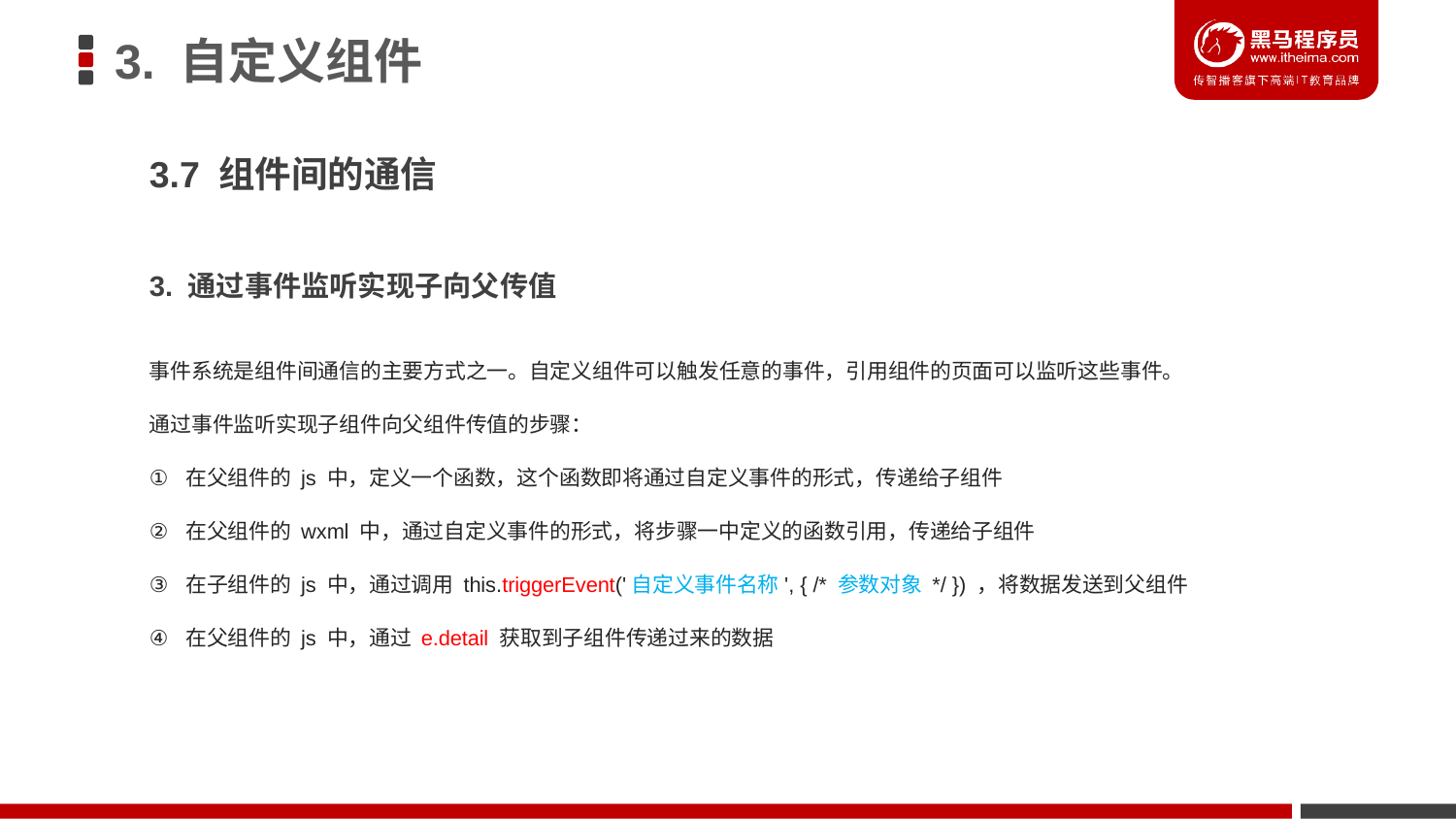

# 3. 自定义组件
3.7 组件间的通信
3. 通过事件监听实现子向父传值
事件系统是组件间通信的主要方式之一。自定义组件可以触发任意的事件，引用组件的页面可以监听这些事件。
通过事件监听实现子组件向父组件传值的步骤：
在父组件的 js 中，定义一个函数，这个函数即将通过自定义事件的形式，传递给子组件
在父组件的 wxml 中，通过自定义事件的形式，将步骤一中定义的函数引用，传递给子组件
在子组件的 js 中，通过调用 this.triggerEvent('自定义事件名称', { /* 参数对象 */ }) ，将数据发送到父组件
在父组件的 js 中，通过 e.detail 获取到子组件传递过来的数据